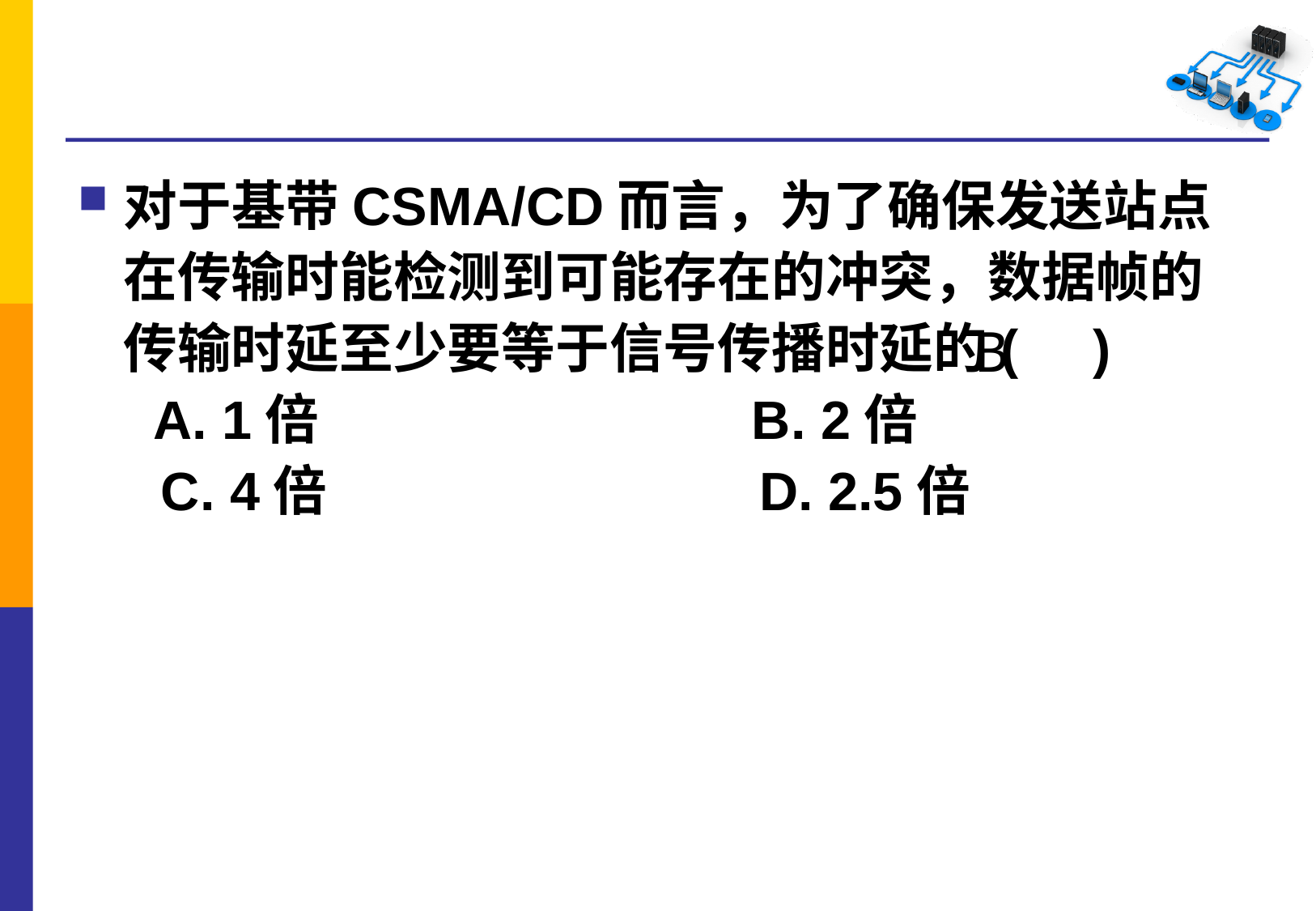

#
对于基带CSMA/CD而言，为了确保发送站点在传输时能检测到可能存在的冲突，数据帧的传输时延至少要等于信号传播时延的(     )
  A. 1倍                                  B. 2倍
  C. 4倍                                  D. 2.5倍
B